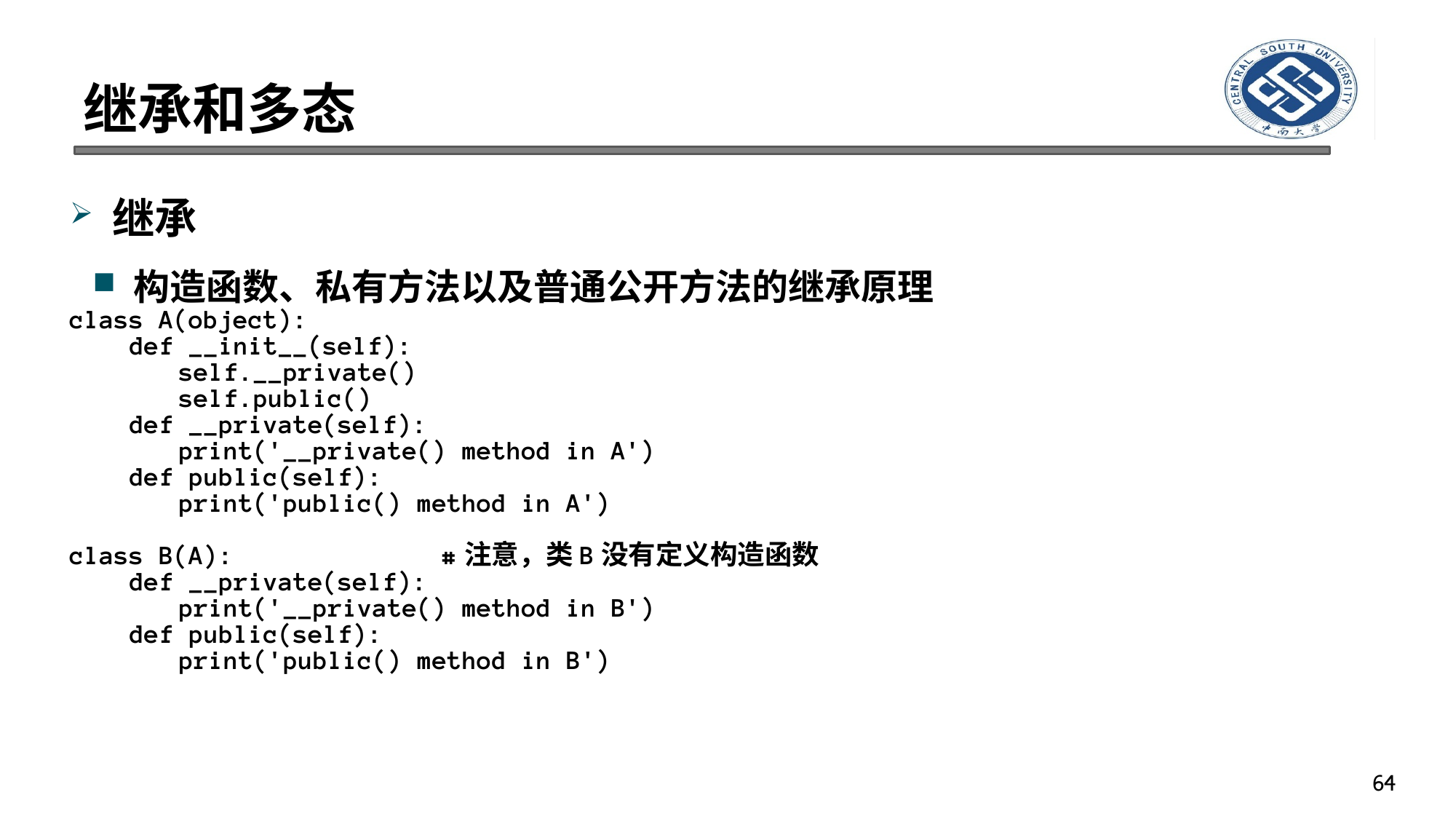

# 继承和多态
继承
构造函数、私有方法以及普通公开方法的继承原理
class A(object):
	    def __init__(self):
		self.__private()
		self.public()
	    def __private(self):
		print('__private() method in A')
	    def public(self):
		print('public() method in A')

class B(A):              #注意，类B没有定义构造函数
	    def __private(self):
		print('__private() method in B')
	    def public(self):
		print('public() method in B')
64